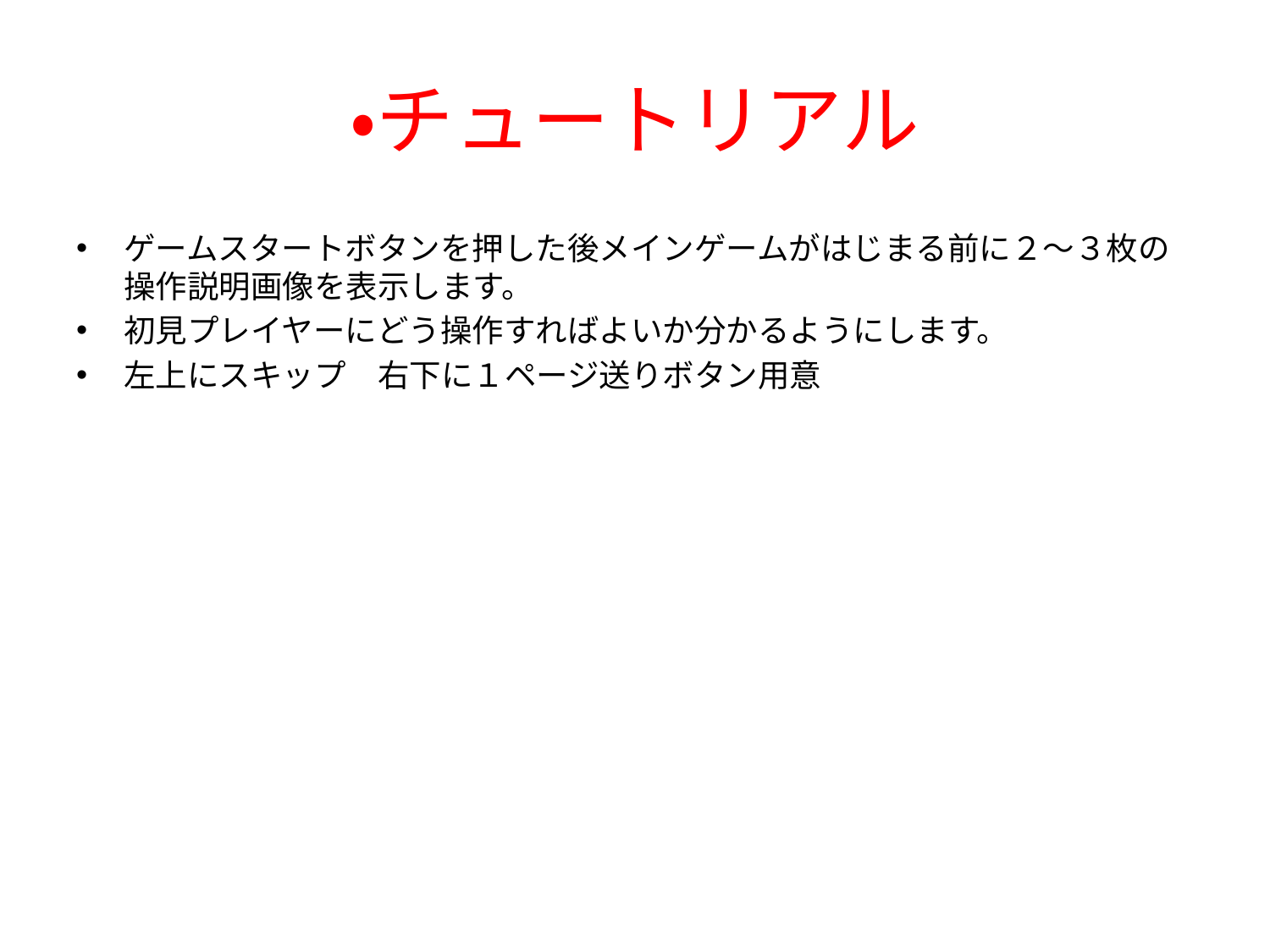

# ・チュートリアル
ゲームスタートボタンを押した後メインゲームがはじまる前に２～３枚の操作説明画像を表示します。
初見プレイヤーにどう操作すればよいか分かるようにします。
左上にスキップ　右下に１ページ送りボタン用意